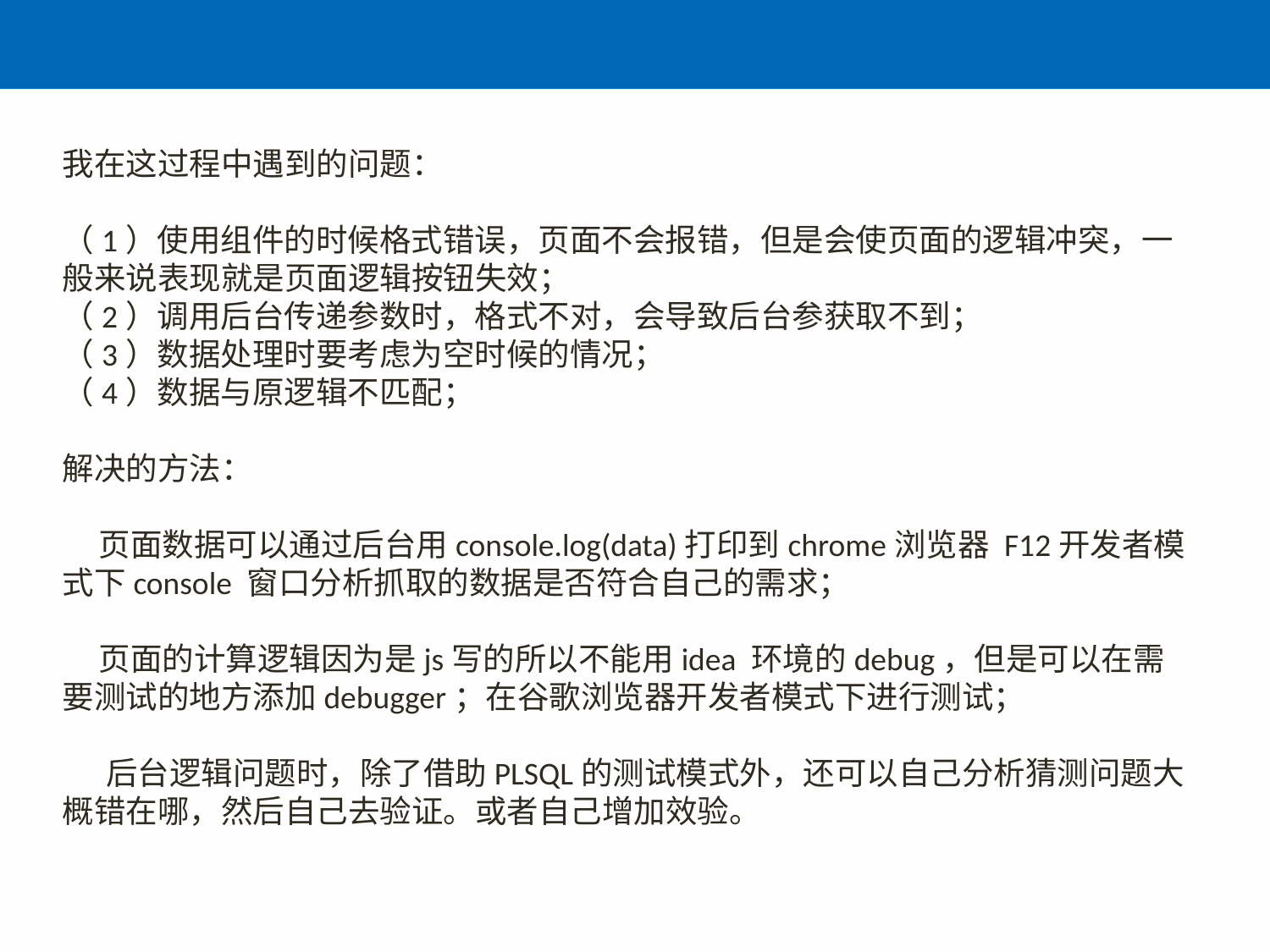

我在这过程中遇到的问题：

（1）使用组件的时候格式错误，页面不会报错，但是会使页面的逻辑冲突，一般来说表现就是页面逻辑按钮失效；
（2）调用后台传递参数时，格式不对，会导致后台参获取不到；
（3）数据处理时要考虑为空时候的情况；
（4）数据与原逻辑不匹配；

解决的方法：

    页面数据可以通过后台用console.log(data)打印到chrome浏览器 F12开发者模式下console 窗口分析抓取的数据是否符合自己的需求；

    页面的计算逻辑因为是js写的所以不能用idea 环境的debug，但是可以在需要测试的地方添加debugger；在谷歌浏览器开发者模式下进行测试；

     后台逻辑问题时，除了借助PLSQL的测试模式外，还可以自己分析猜测问题大概错在哪，然后自己去验证。或者自己增加效验。